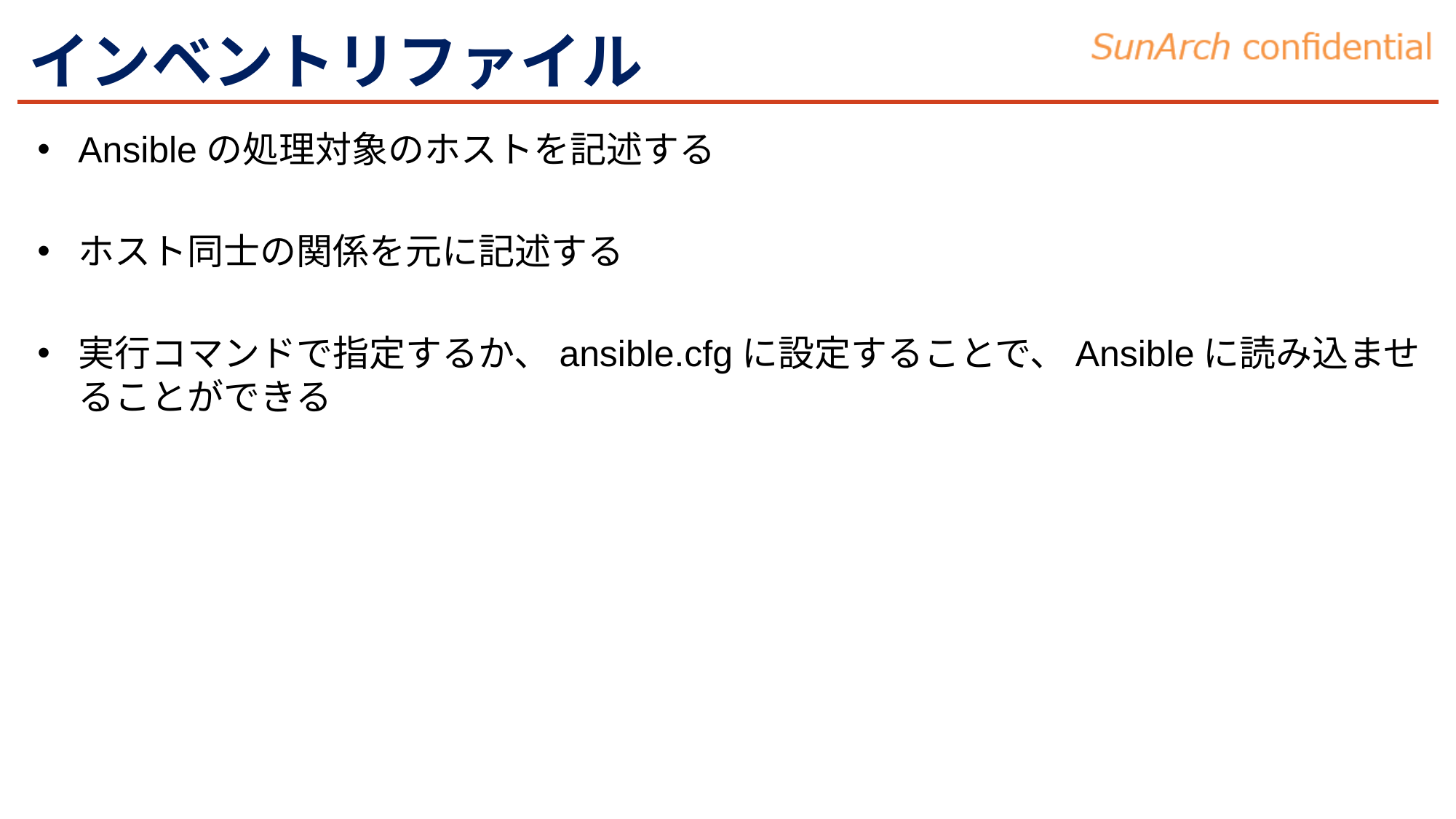

# インベントリファイル
Ansibleの処理対象のホストを記述する

ホスト同士の関係を元に記述する

実行コマンドで指定するか、ansible.cfgに設定することで、Ansibleに読み込ませることができる